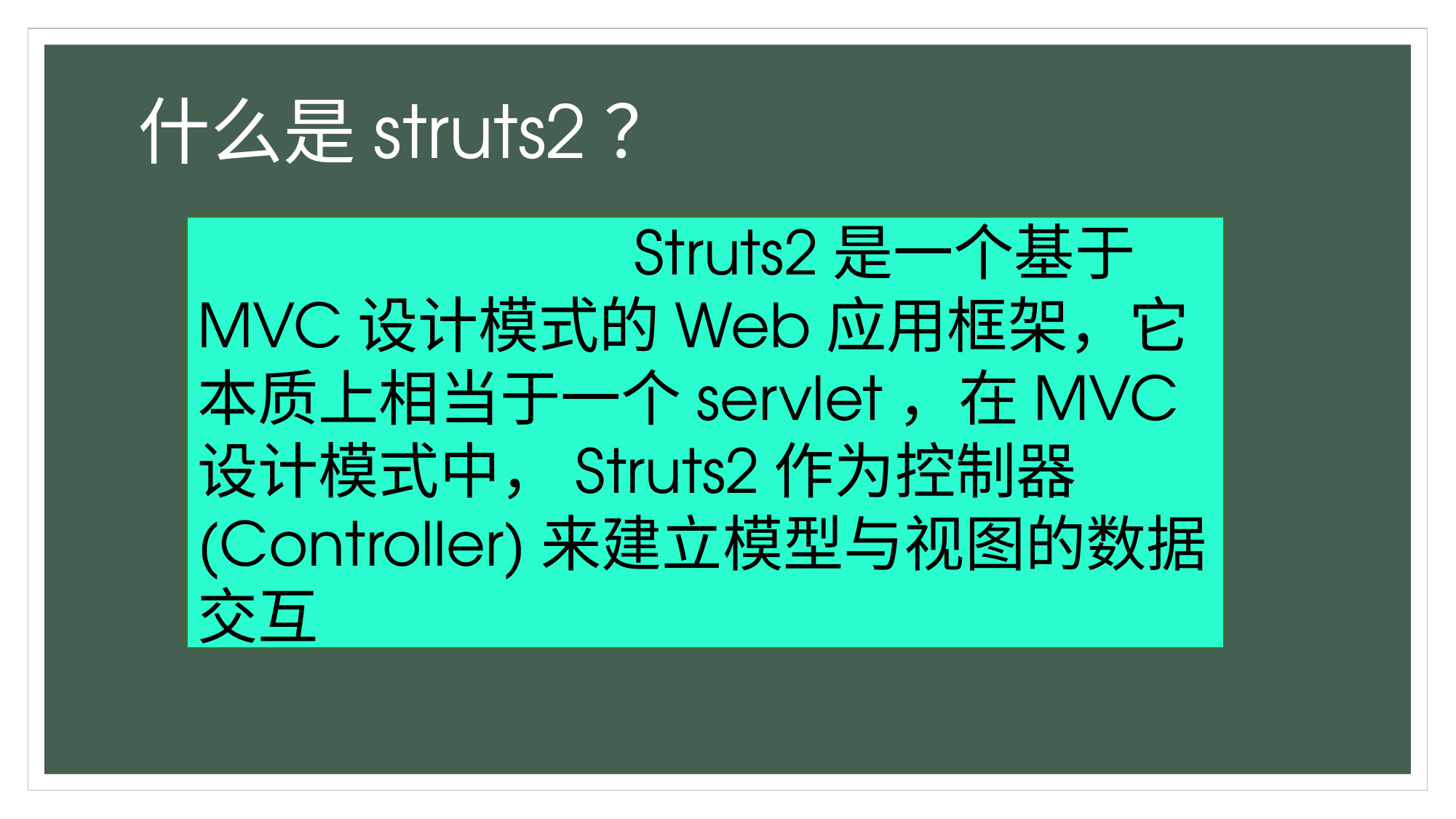

# 什么是struts2？
				Struts2是一个基于MVC设计模式的Web应用框架，它本质上相当于一个servlet，在MVC设计模式中，Struts2作为控制器(Controller)来建立模型与视图的数据交互